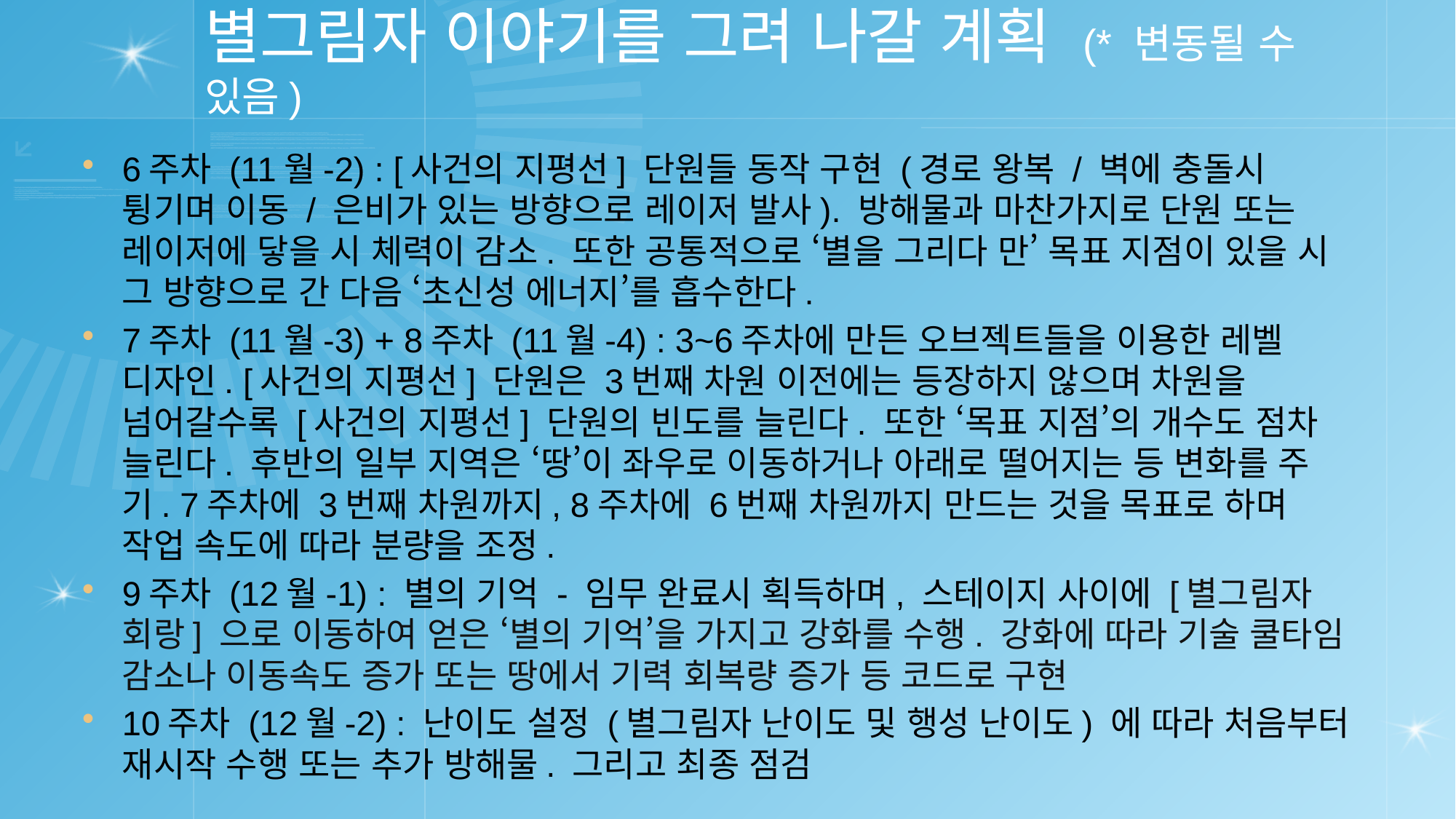

# 별그림자 이야기를 그려 나갈 계획 (* 변동될 수 있음)
6주차 (11월-2) : [사건의 지평선] 단원들 동작 구현 (경로 왕복 / 벽에 충돌시 튕기며 이동 / 은비가 있는 방향으로 레이저 발사). 방해물과 마찬가지로 단원 또는 레이저에 닿을 시 체력이 감소. 또한 공통적으로 ‘별을 그리다 만’ 목표 지점이 있을 시 그 방향으로 간 다음 ‘초신성 에너지’를 흡수한다.
7주차 (11월-3) + 8주차 (11월-4) : 3~6주차에 만든 오브젝트들을 이용한 레벨 디자인. [사건의 지평선] 단원은 3번째 차원 이전에는 등장하지 않으며 차원을 넘어갈수록 [사건의 지평선] 단원의 빈도를 늘린다. 또한 ‘목표 지점’의 개수도 점차 늘린다. 후반의 일부 지역은 ‘땅’이 좌우로 이동하거나 아래로 떨어지는 등 변화를 주기. 7주차에 3번째 차원까지, 8주차에 6번째 차원까지 만드는 것을 목표로 하며 작업 속도에 따라 분량을 조정.
9주차 (12월-1) : 별의 기억 - 임무 완료시 획득하며, 스테이지 사이에 [별그림자 회랑] 으로 이동하여 얻은 ‘별의 기억’을 가지고 강화를 수행. 강화에 따라 기술 쿨타임 감소나 이동속도 증가 또는 땅에서 기력 회복량 증가 등 코드로 구현
10주차 (12월-2) : 난이도 설정 (별그림자 난이도 및 행성 난이도) 에 따라 처음부터 재시작 수행 또는 추가 방해물. 그리고 최종 점검